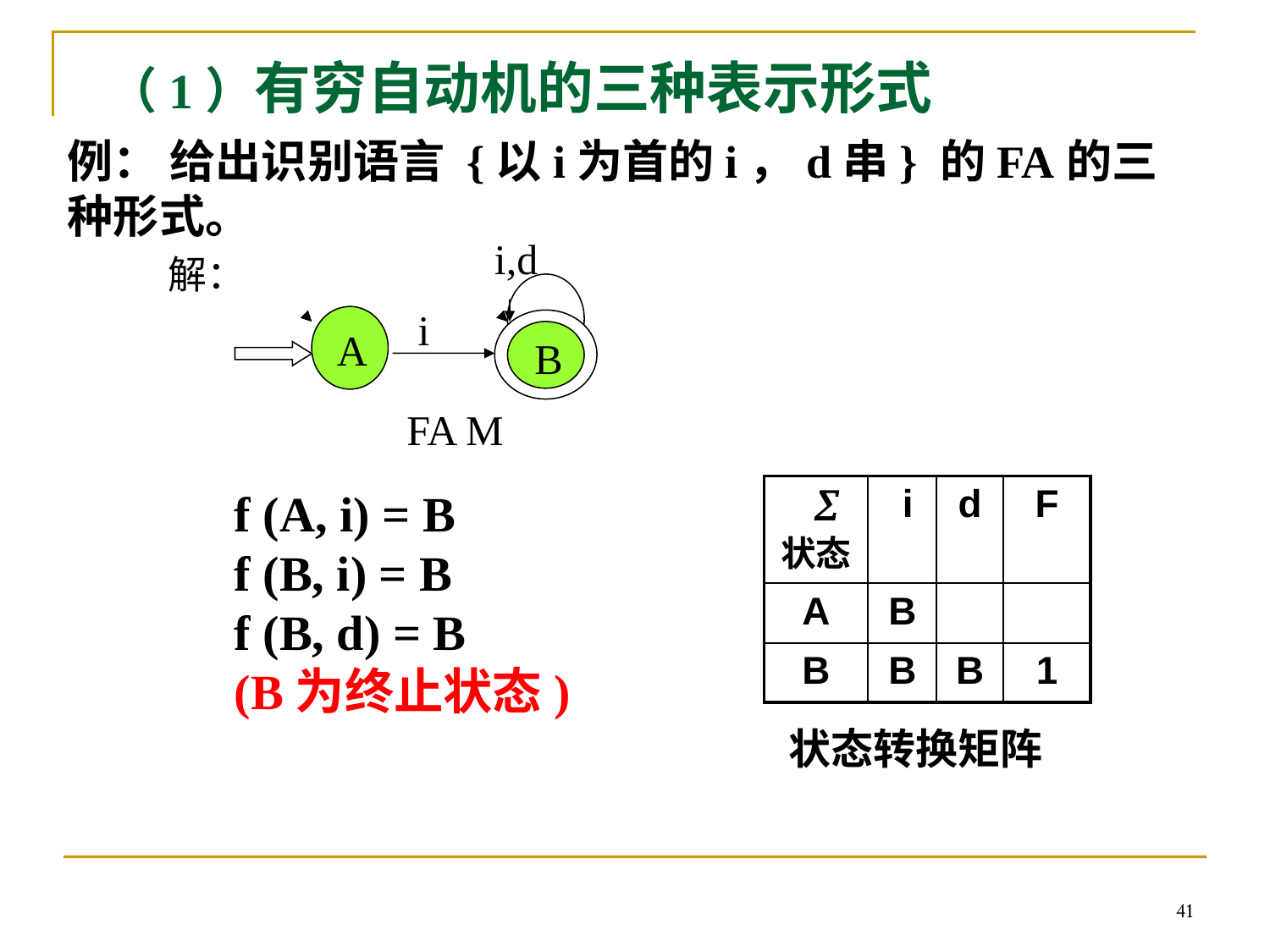

（1）有穷自动机的三种表示形式
例： 给出识别语言 {以i为首的i，d串} 的FA的三种形式。
     解：
i,d

i

A

B

FA M
f (A, i) = B
f (B, i) = B
f (B, d) = B
(B为终止状态)
| ∑ 状态 | i | d | F |
| --- | --- | --- | --- |
| A | B |  |  |
| B | B | B | 1 |
状态转换矩阵

41